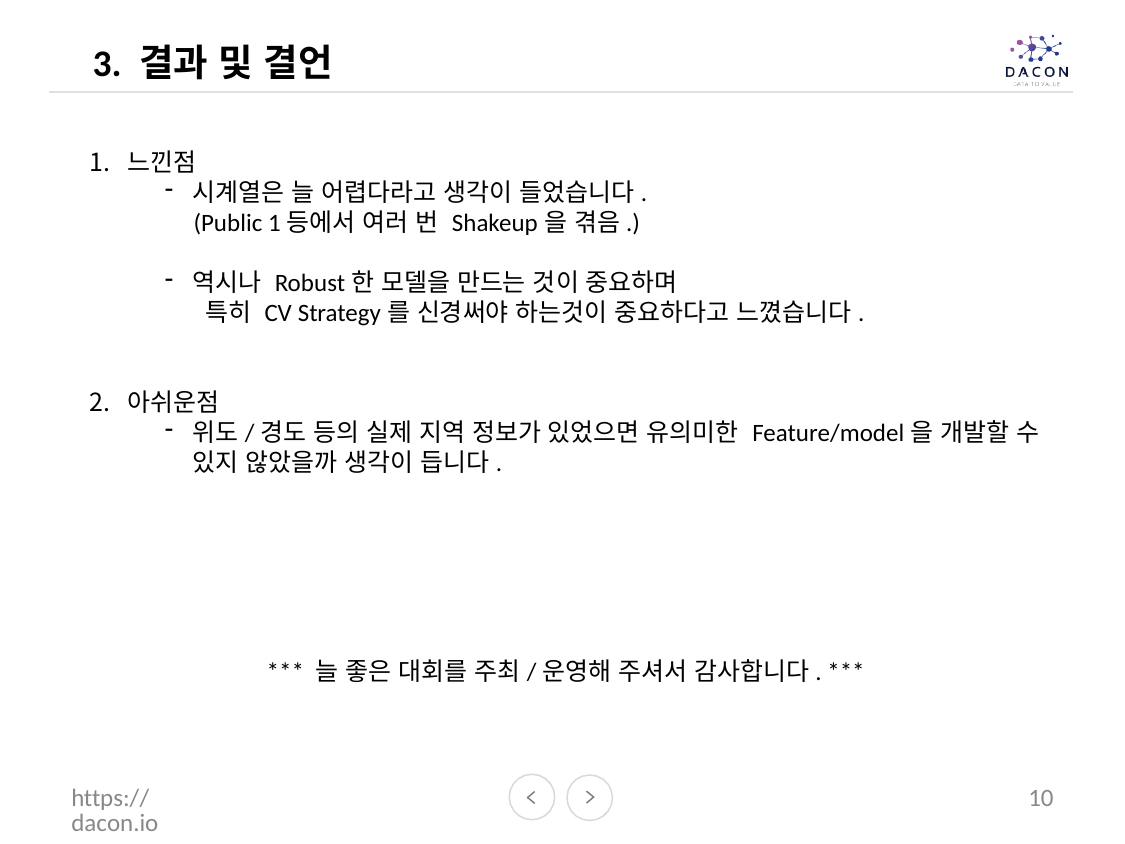

3. 결과 및 결언

느낀점
시계열은 늘 어렵다라고 생각이 들었습니다.
     (Public 1등에서 여러 번 Shakeup을 겪음.)

역시나 Robust한 모델을 만드는 것이 중요하며
     특히 CV Strategy를 신경써야 하는것이 중요하다고 느꼈습니다.

아쉬운점
위도/경도 등의 실제 지역 정보가 있었으면 유의미한 Feature/model을 개발할 수 있지 않았을까 생각이 듭니다.

*** 늘 좋은 대회를 주최/운영해 주셔서 감사합니다. ***

https://dacon.io
10